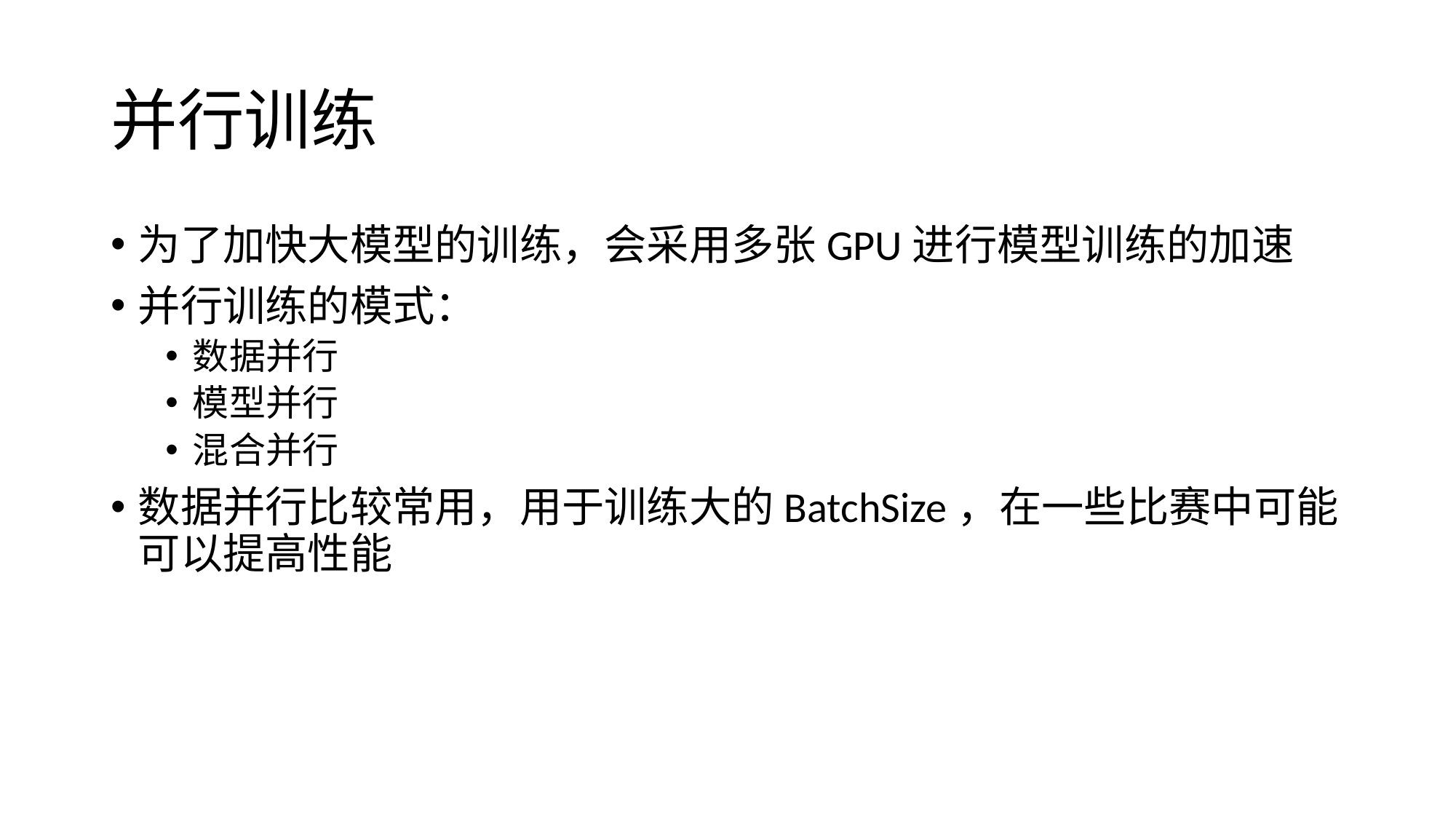

# 并行训练
为了加快大模型的训练，会采用多张GPU进行模型训练的加速
并行训练的模式：
数据并行
模型并行
混合并行
数据并行比较常用，用于训练大的BatchSize，在一些比赛中可能可以提高性能